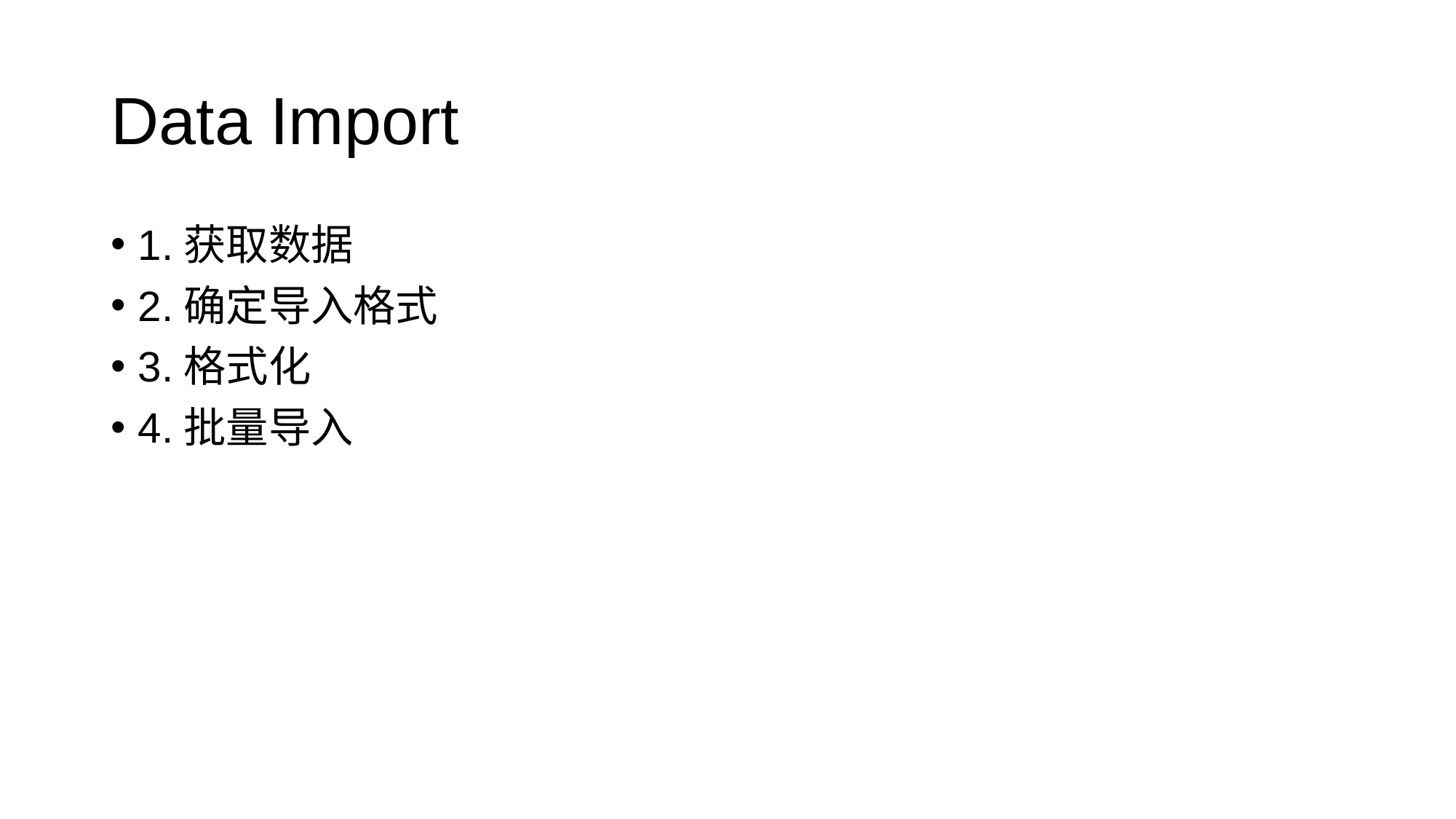

# Data Import
1.获取数据
2.确定导入格式
3.格式化
4.批量导入